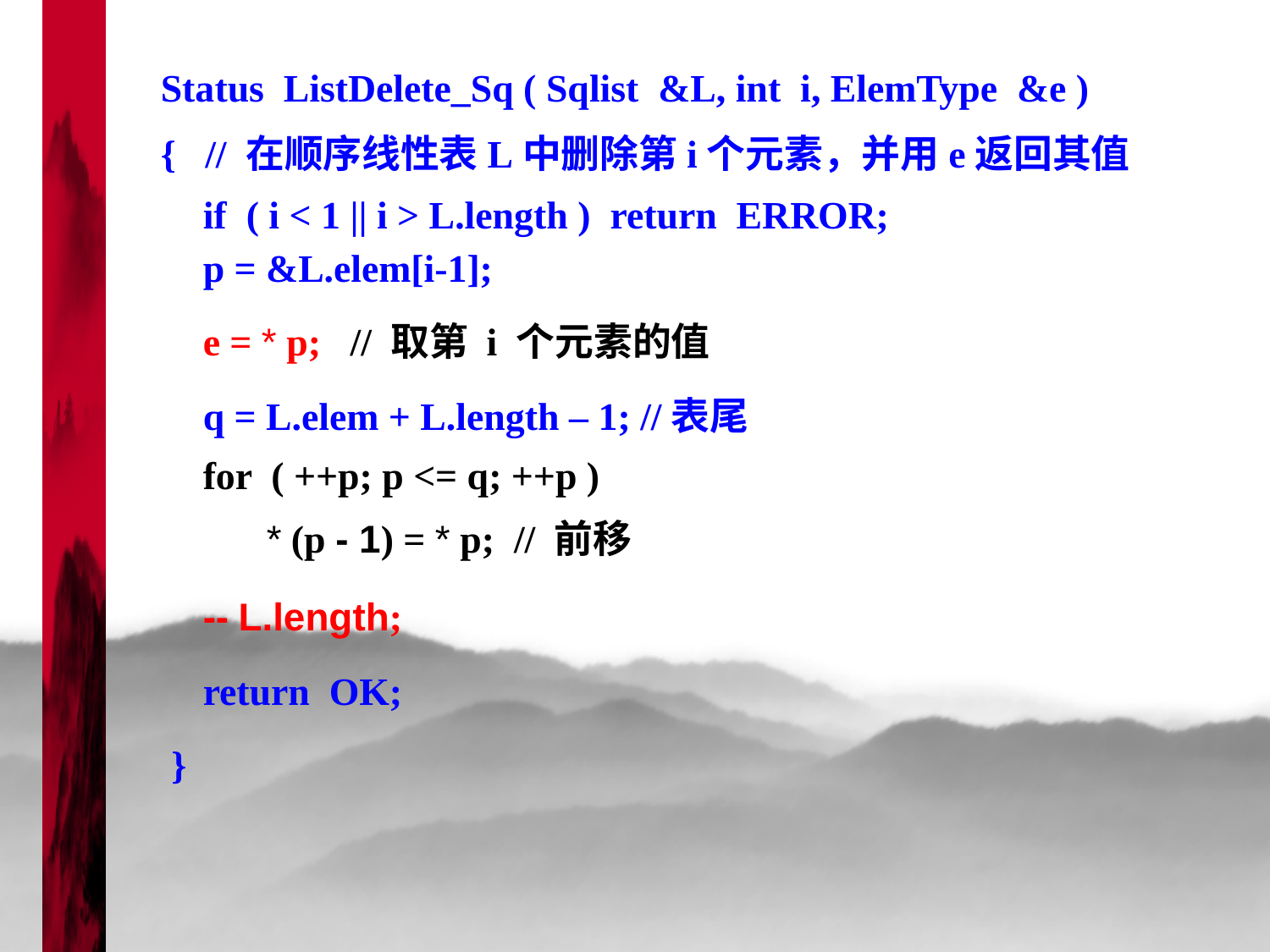

Status  ListDelete_Sq ( Sqlist  &L, int  i, ElemType  &e )
{   // 在顺序线性表L中删除第i个元素，并用e返回其值
}
if  ( i < 1 || i > L.length )  return  ERROR;
p = &L.elem[i-1];
e = * p;   // 取第 i 个元素的值
q = L.elem + L.length – 1; //表尾
for  ( ++p; p <= q; ++p )
* (p - 1) = * p;  // 前移
-- L.length;
return  OK;